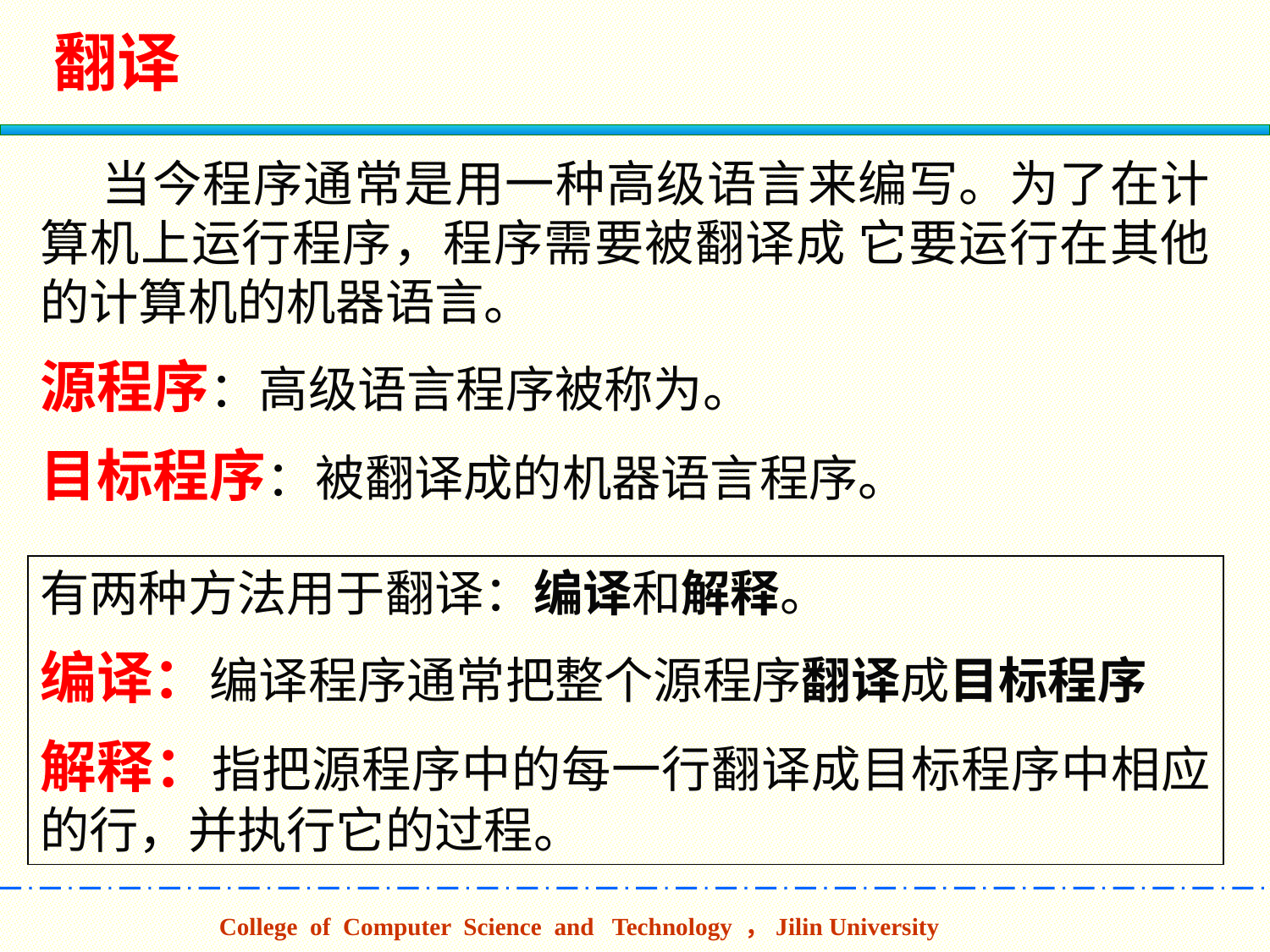

翻译
    当今程序通常是用一种高级语言来编写。为了在计算机上运行程序，程序需要被翻译成 它要运行在其他的计算机的机器语言。
源程序：高级语言程序被称为。
目标程序：被翻译成的机器语言程序。
有两种方法用于翻译：编译和解释。
编译：编译程序通常把整个源程序翻译成目标程序
解释：指把源程序中的每一行翻译成目标程序中相应的行，并执行它的过程。